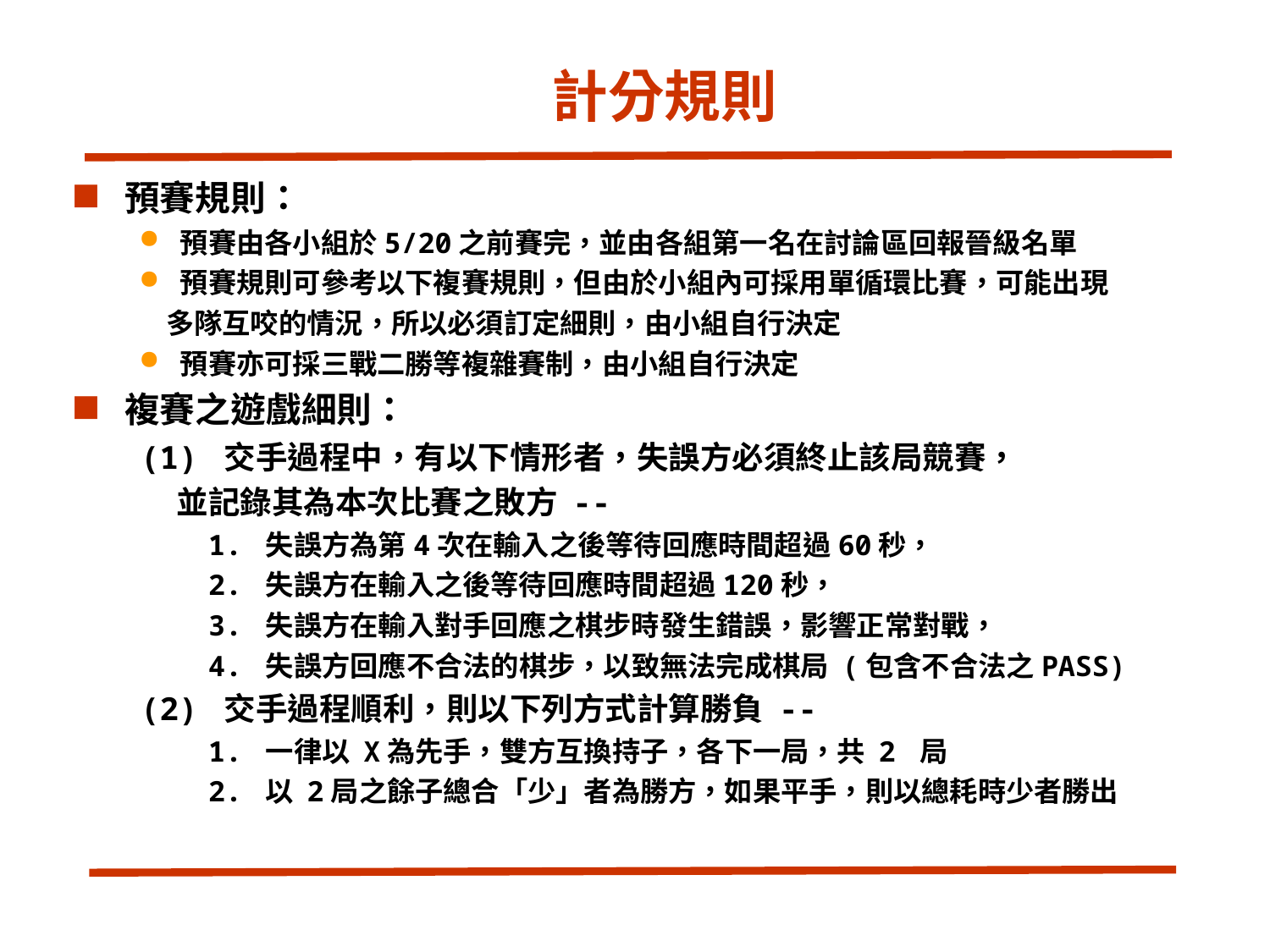

# 計分規則
預賽規則：
預賽由各小組於5/20之前賽完，並由各組第一名在討論區回報晉級名單
預賽規則可參考以下複賽規則，但由於小組內可採用單循環比賽，可能出現
   多隊互咬的情況，所以必須訂定細則，由小組自行決定
預賽亦可採三戰二勝等複雜賽制，由小組自行決定
複賽之遊戲細則：
(1) 交手過程中，有以下情形者，失誤方必須終止該局競賽，
    並記錄其為本次比賽之敗方 --
    1. 失誤方為第4次在輸入之後等待回應時間超過60秒，
    2. 失誤方在輸入之後等待回應時間超過120秒，
    3. 失誤方在輸入對手回應之棋步時發生錯誤，影響正常對戰，
    4. 失誤方回應不合法的棋步，以致無法完成棋局 (包含不合法之PASS)
(2) 交手過程順利，則以下列方式計算勝負 --
    1. 一律以 X為先手，雙方互換持子，各下一局，共 2 局
    2. 以 2局之餘子總合「少」者為勝方，如果平手，則以總耗時少者勝出